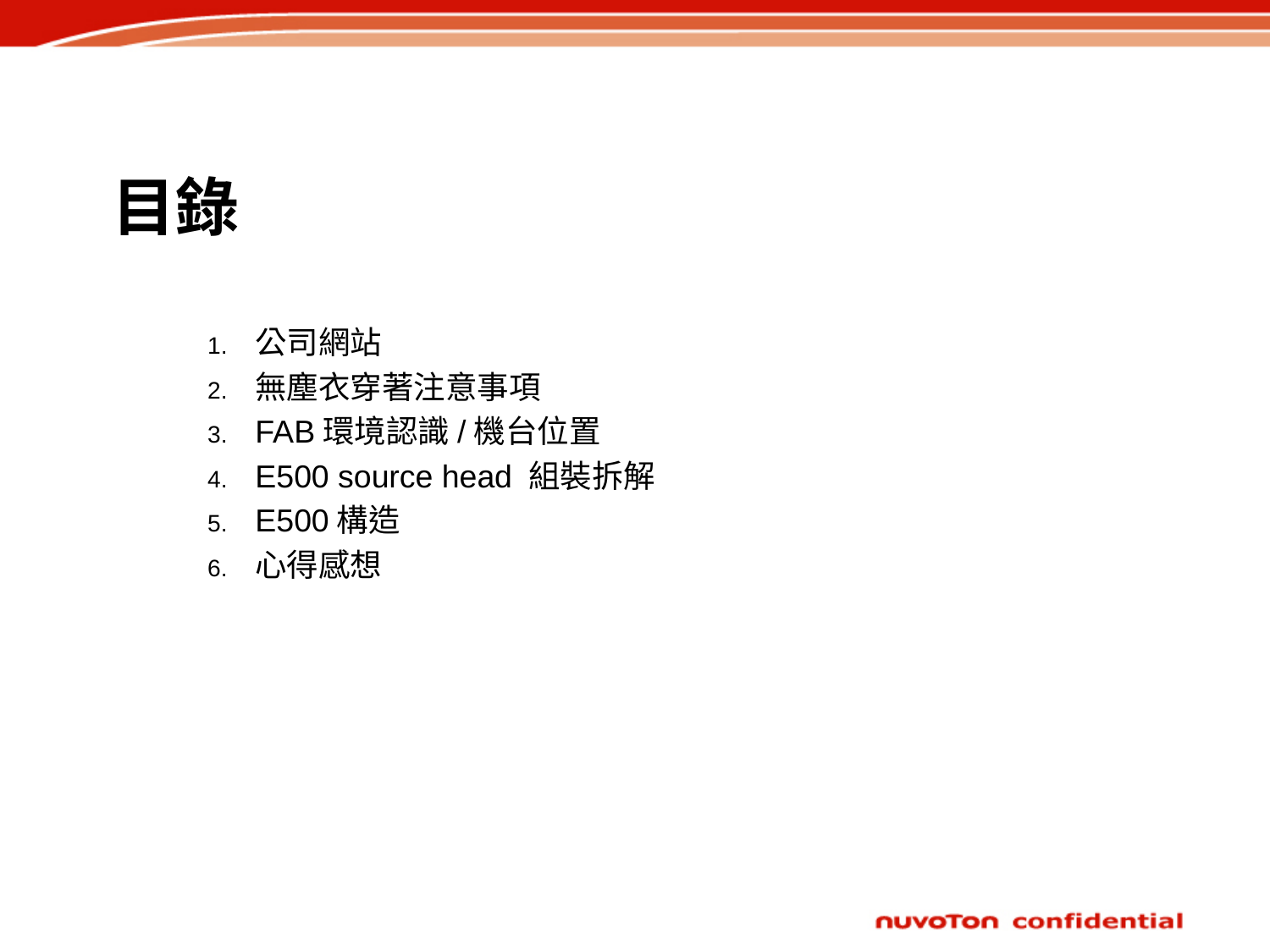

# 目錄
公司網站
無塵衣穿著注意事項
FAB環境認識/機台位置
E500 source head 組裝拆解
E500構造
心得感想